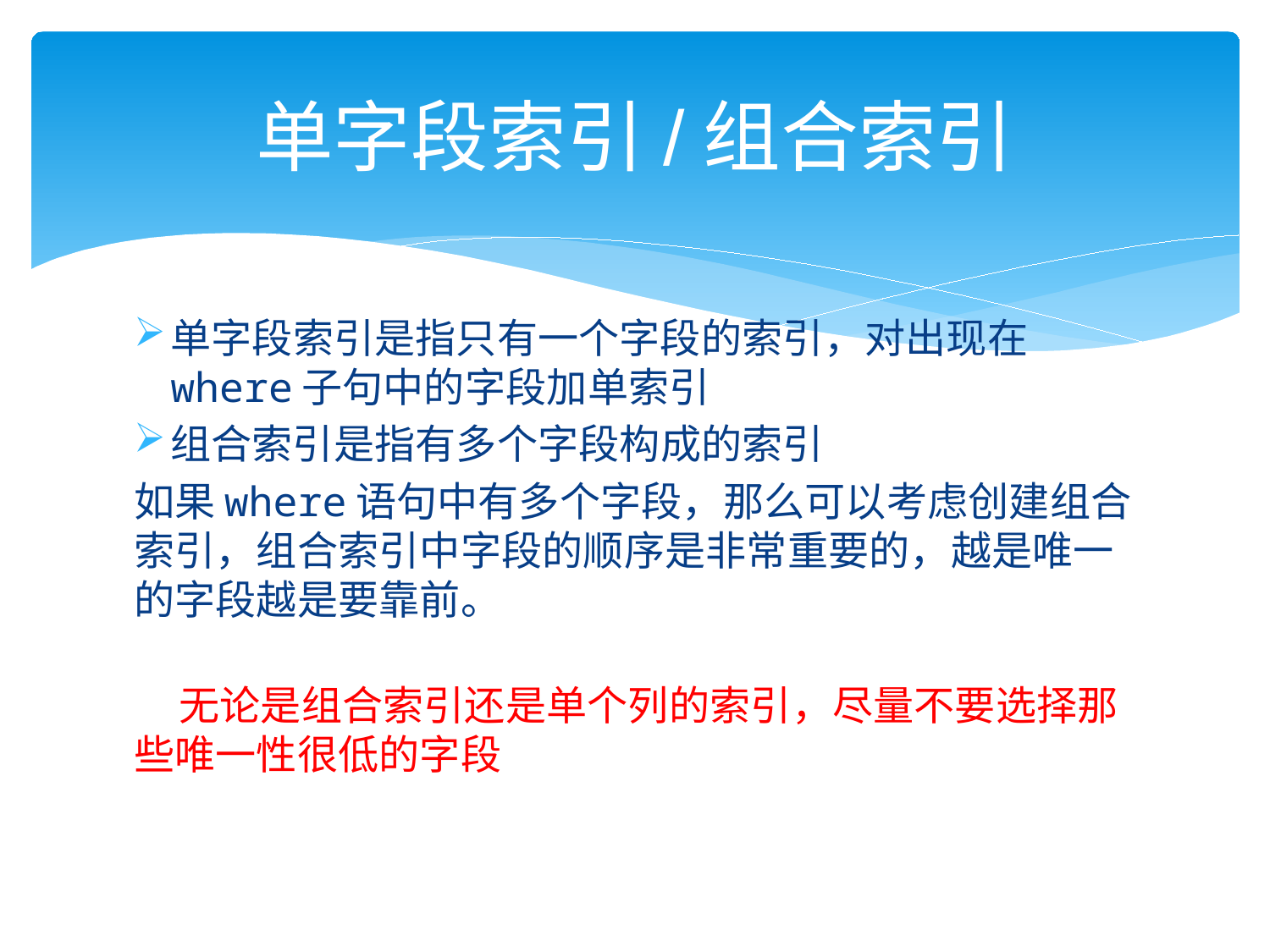

# 单字段索引/组合索引
单字段索引是指只有一个字段的索引，对出现在where子句中的字段加单索引
组合索引是指有多个字段构成的索引
如果where语句中有多个字段，那么可以考虑创建组合索引，组合索引中字段的顺序是非常重要的，越是唯一的字段越是要靠前。
    无论是组合索引还是单个列的索引，尽量不要选择那些唯一性很低的字段